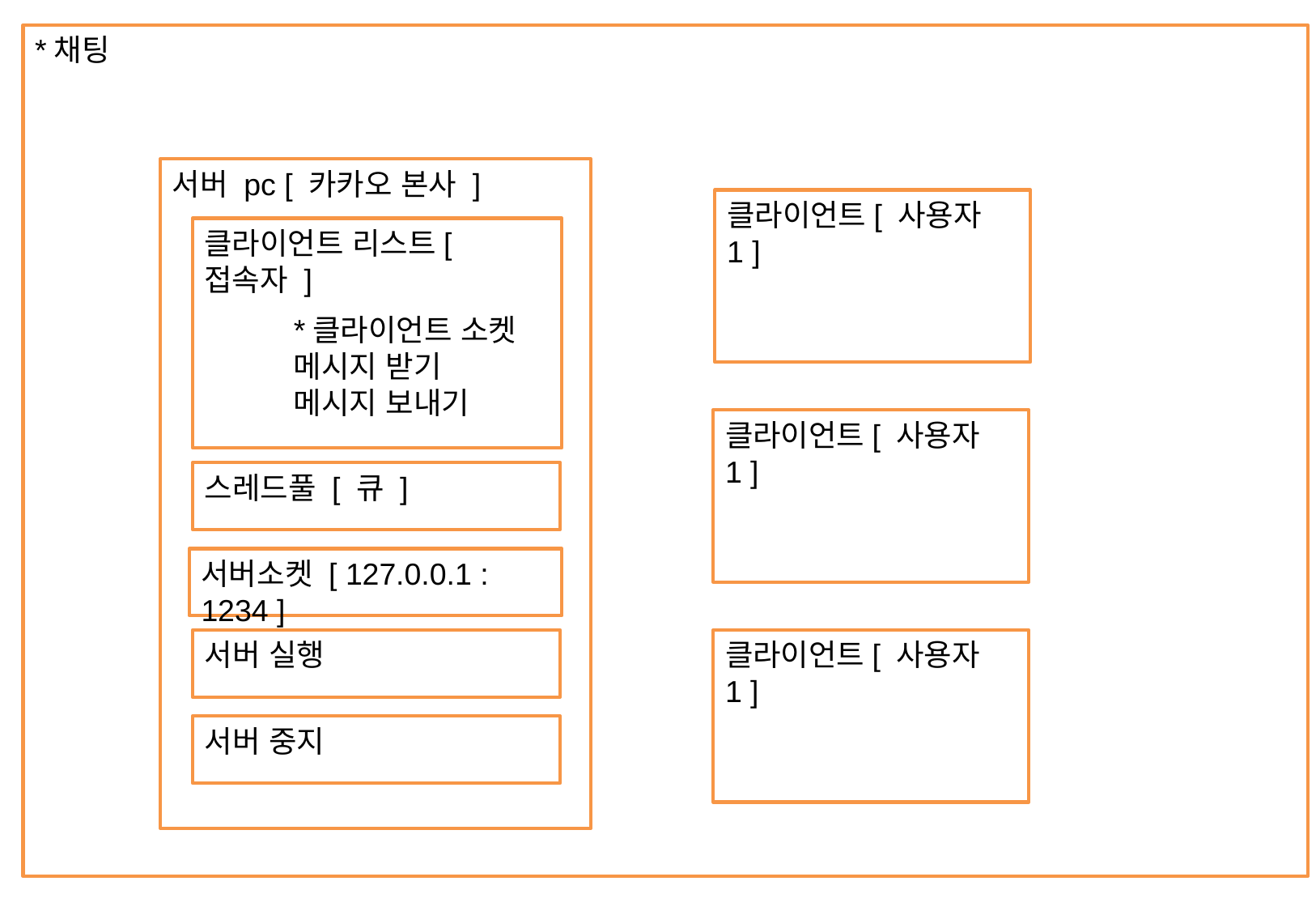

*채팅
서버 pc [ 카카오 본사 ]

   	*클라이언트 소켓
	메시지 받기
	메시지 보내기
클라이언트[ 사용자1 ]

클라이언트 리스트[ 접속자 ]
클라이언트[ 사용자1 ]

스레드풀 [ 큐 ]
서버소켓 [ 127.0.0.1 : 1234 ]
서버 실행
클라이언트[ 사용자1 ]

서버 중지